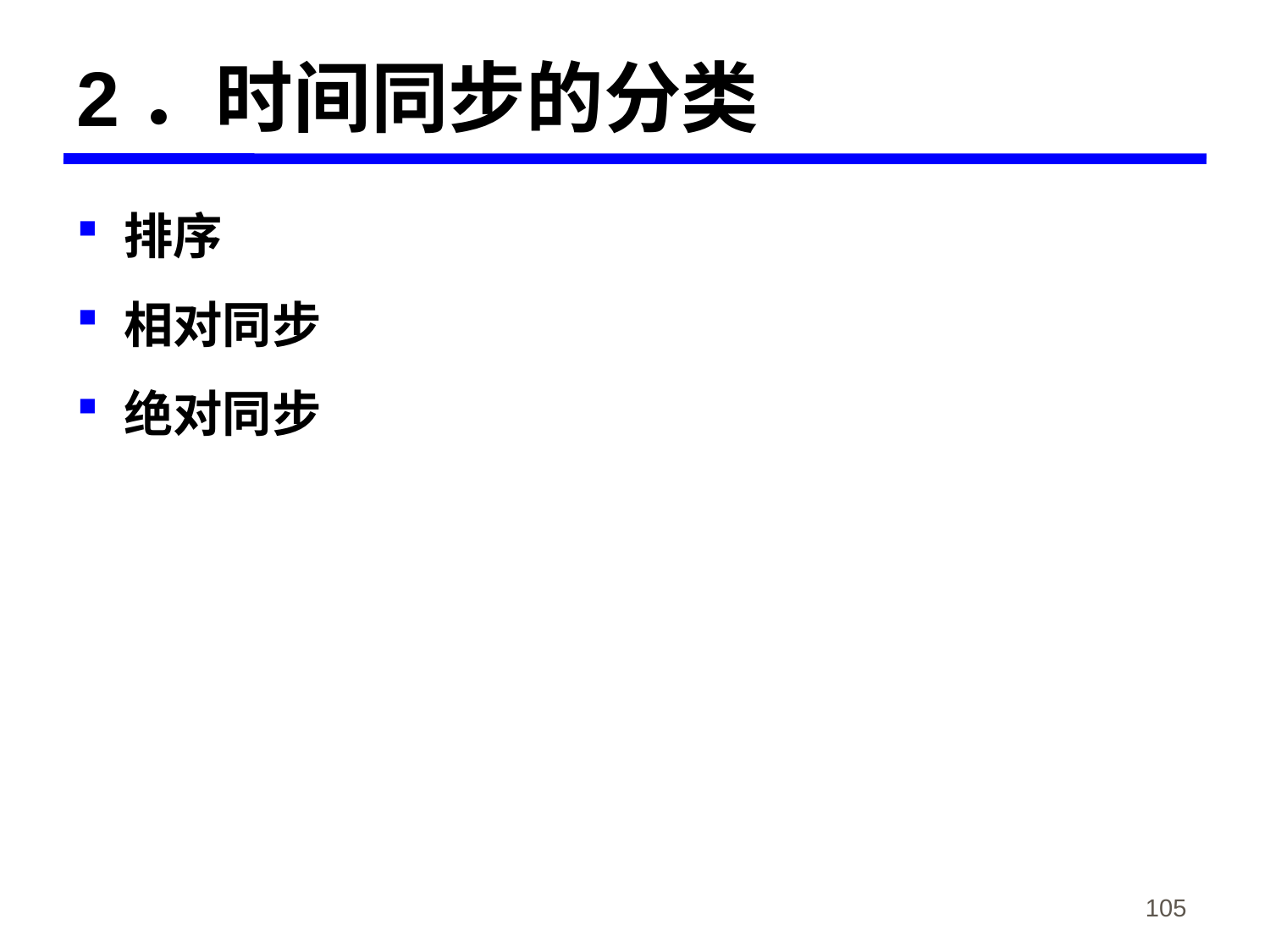

# 2．时间同步的分类
排序
相对同步
绝对同步
《物联网概论》-韩毅刚
105